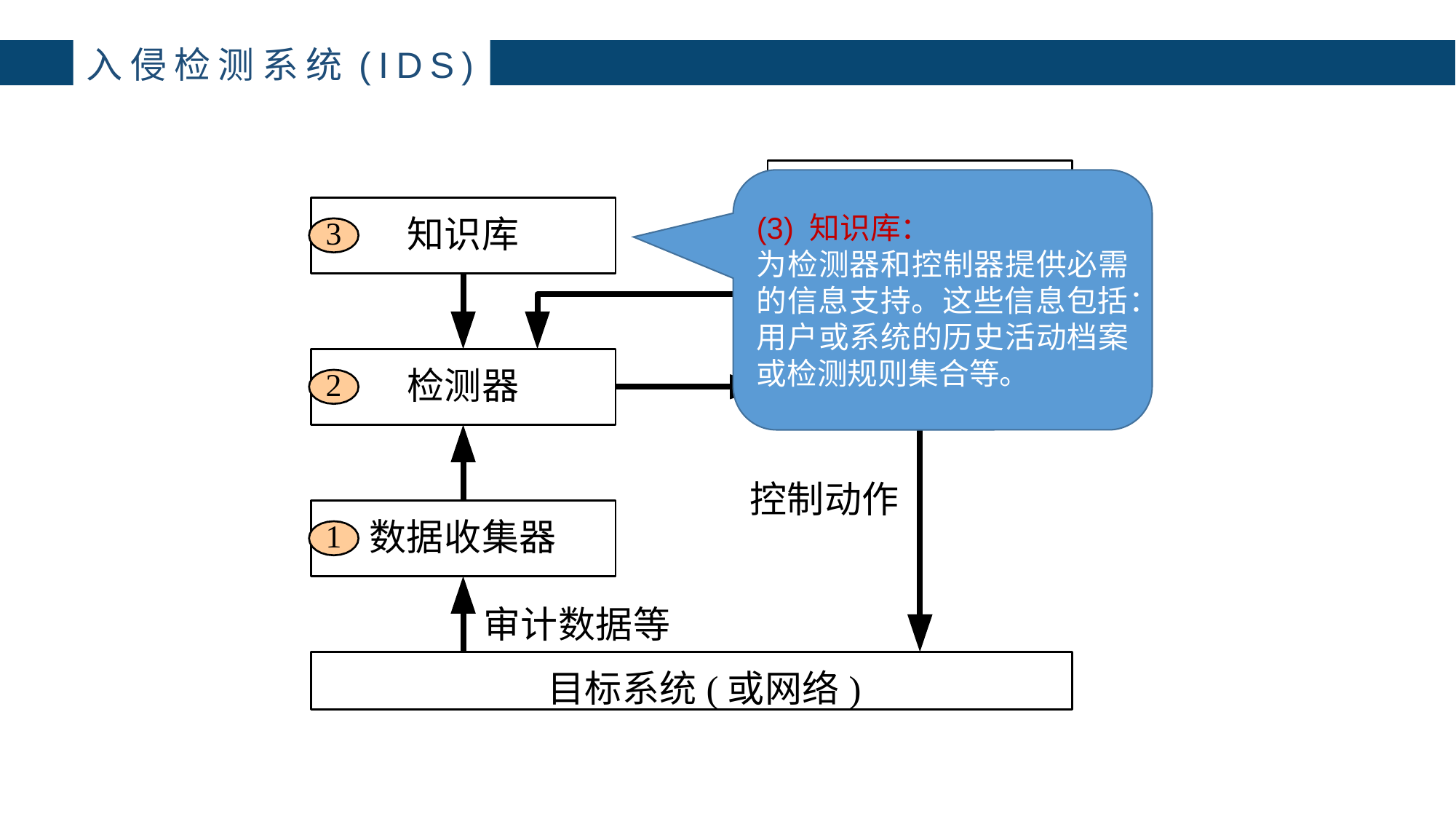

入侵检测系统(IDS)
(3) 知识库：
为检测器和控制器提供必需的信息支持。这些信息包括：用户或系统的历史活动档案或检测规则集合等。

# 配置信息
知识库
3

检测器
控制器
2
4

控制动作

数据收集器
1

审计数据等

目标系统(或网络)